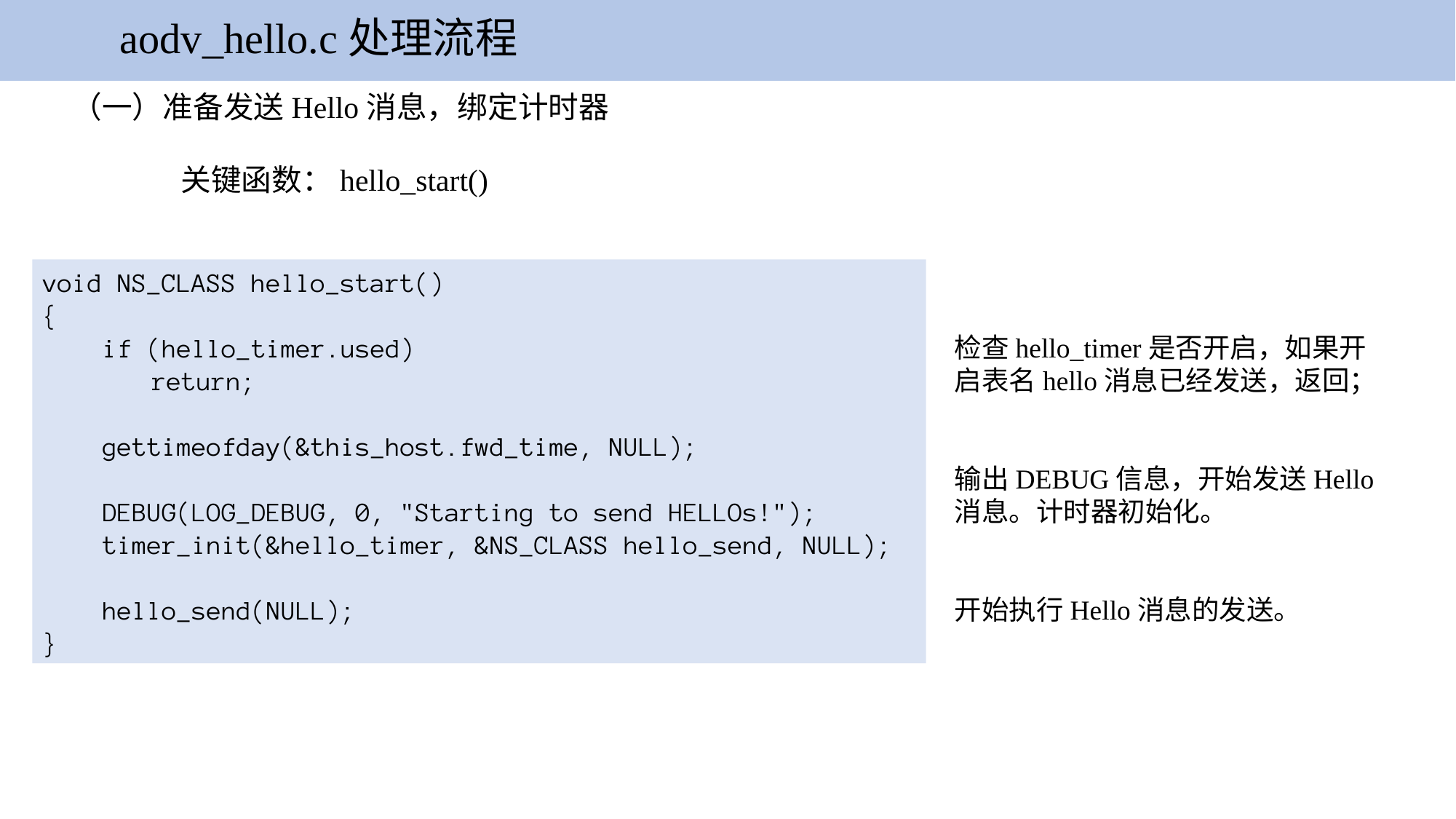

aodv_hello.c处理流程
（一）准备发送Hello消息，绑定计时器

	关键函数：hello_start()
void NS_CLASS hello_start()
{
    if (hello_timer.used)
	return;

    gettimeofday(&this_host.fwd_time, NULL);

    DEBUG(LOG_DEBUG, 0, "Starting to send HELLOs!");
    timer_init(&hello_timer, &NS_CLASS hello_send, NULL);

    hello_send(NULL);
}

检查hello_timer是否开启，如果开启表名hello消息已经发送，返回；

输出DEBUG信息，开始发送Hello消息。计时器初始化。

开始执行Hello消息的发送。